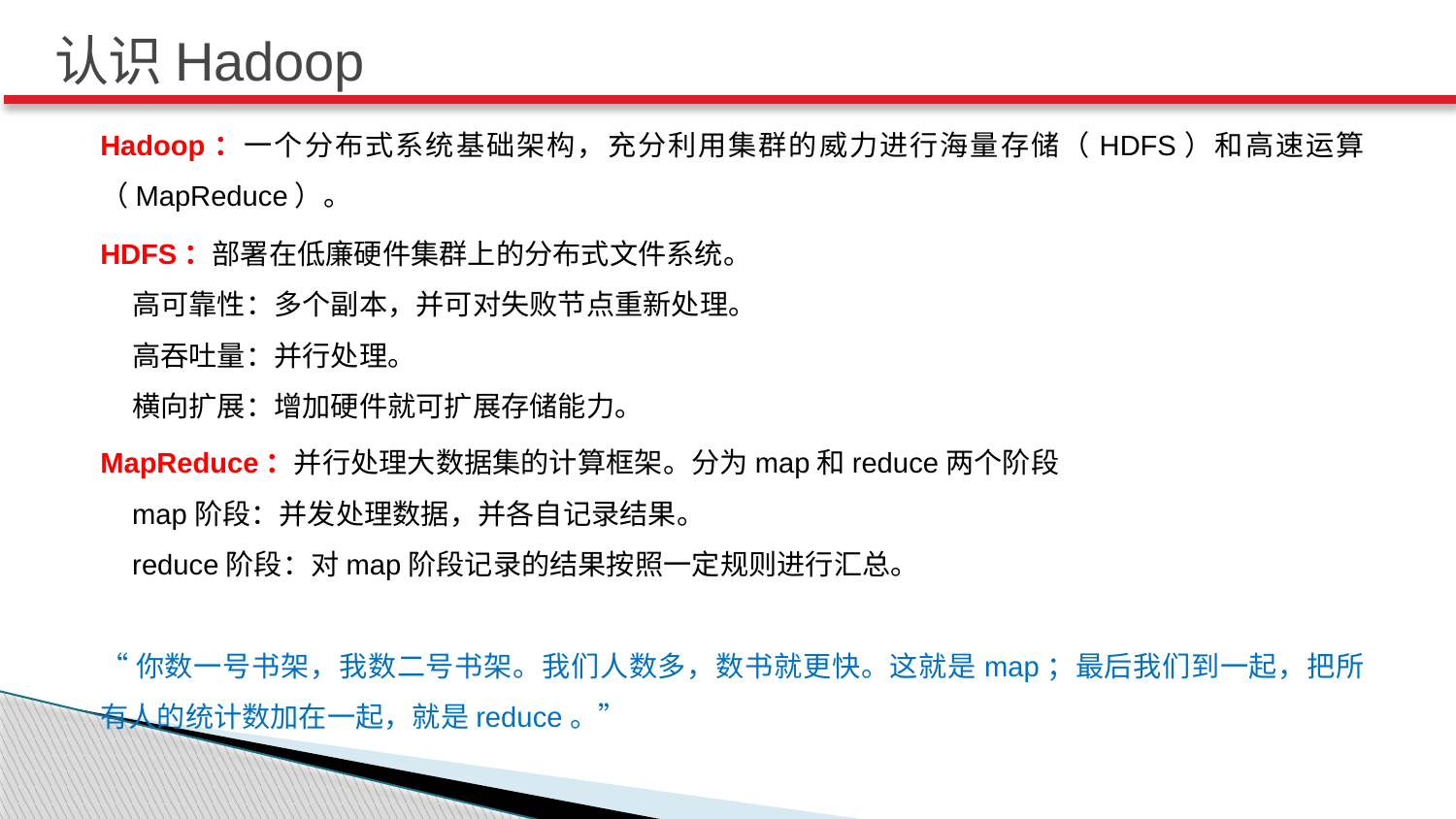

# 认识Hadoop
Hadoop：一个分布式系统基础架构，充分利用集群的威力进行海量存储（HDFS）和高速运算（MapReduce）。
HDFS：部署在低廉硬件集群上的分布式文件系统。
    高可靠性：多个副本，并可对失败节点重新处理。
    高吞吐量：并行处理。
    横向扩展：增加硬件就可扩展存储能力。
MapReduce：并行处理大数据集的计算框架。分为map和reduce两个阶段
    map阶段：并发处理数据，并各自记录结果。
    reduce阶段：对map阶段记录的结果按照一定规则进行汇总。

“你数一号书架，我数二号书架。我们人数多，数书就更快。这就是map；最后我们到一起，把所有人的统计数加在一起，就是reduce。”